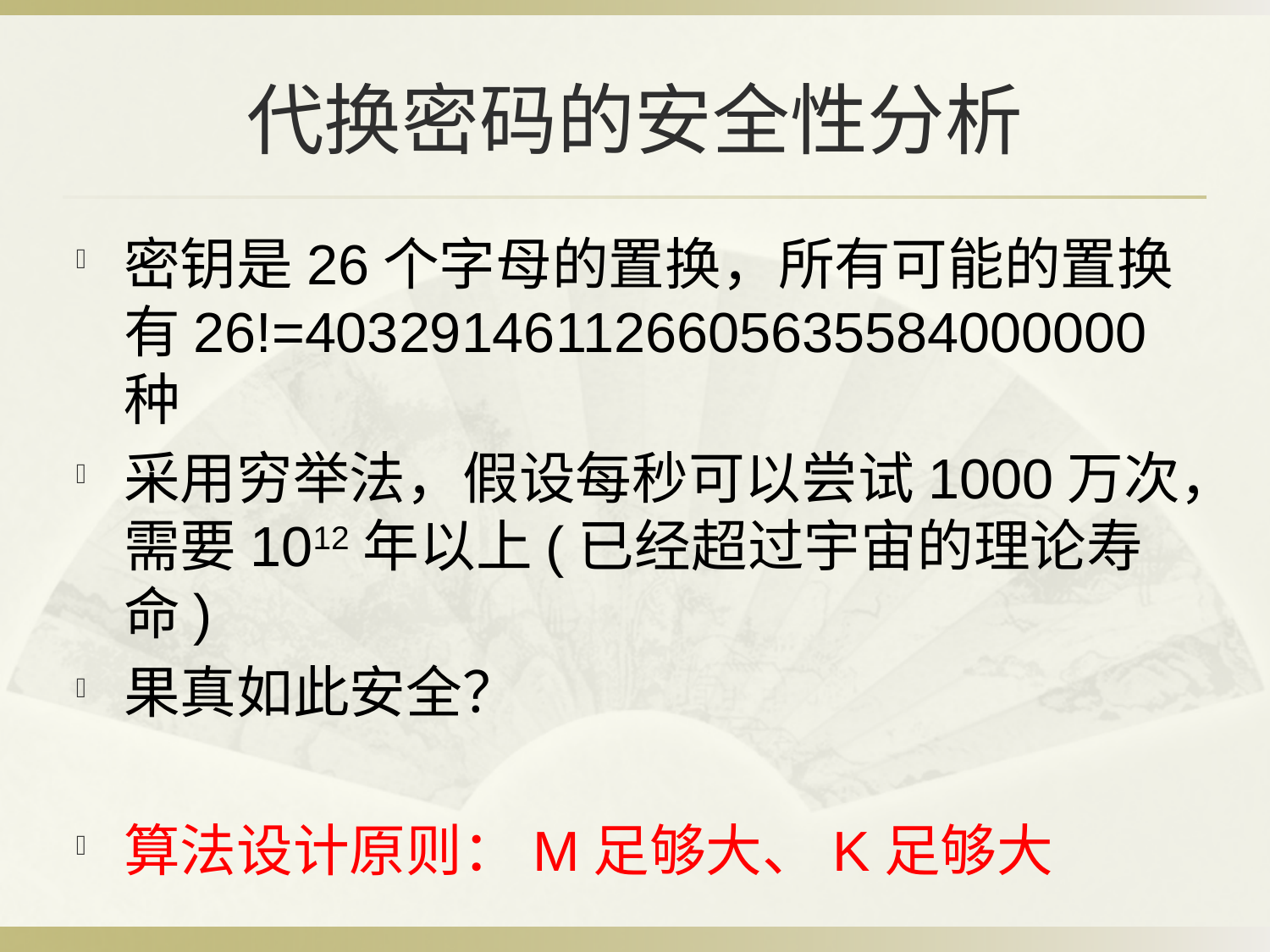

# 代换密码的安全性分析
密钥是26个字母的置换，所有可能的置换有26!=403291461126605635584000000种
采用穷举法，假设每秒可以尝试1000万次，需要1012年以上(已经超过宇宙的理论寿命)
果真如此安全？

算法设计原则：M足够大、K足够大